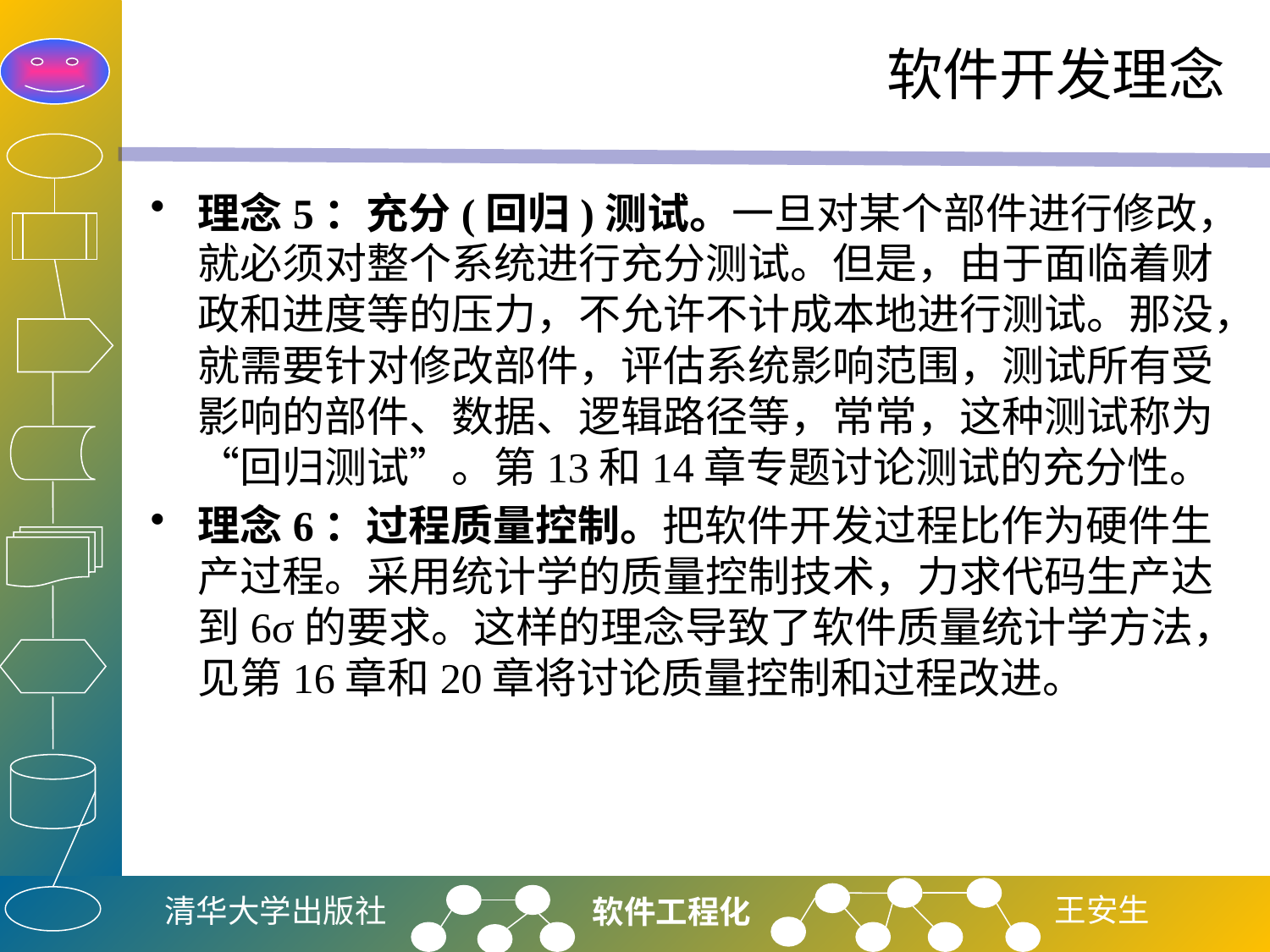

# 软件开发理念
理念5：充分(回归)测试。一旦对某个部件进行修改，就必须对整个系统进行充分测试。但是，由于面临着财政和进度等的压力，不允许不计成本地进行测试。那没，就需要针对修改部件，评估系统影响范围，测试所有受影响的部件、数据、逻辑路径等，常常，这种测试称为“回归测试”。第13和14章专题讨论测试的充分性。
理念6：过程质量控制。把软件开发过程比作为硬件生产过程。采用统计学的质量控制技术，力求代码生产达到6σ的要求。这样的理念导致了软件质量统计学方法，见第16章和20章将讨论质量控制和过程改进。